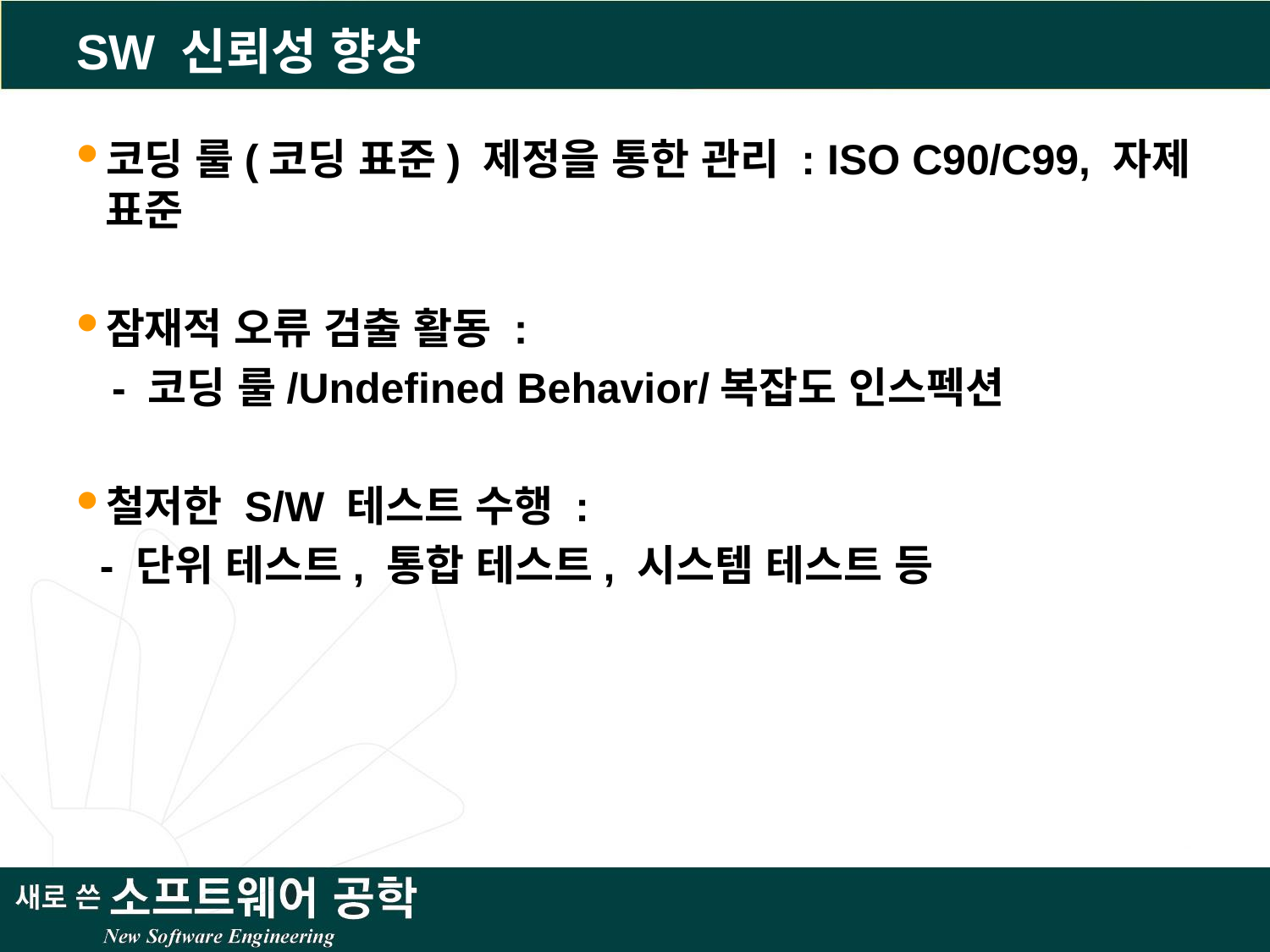

# SW 신뢰성 향상
코딩 룰(코딩 표준) 제정을 통한 관리 : ISO C90/C99, 자제 표준

잠재적 오류 검출 활동 :
   - 코딩 룰/Undefined Behavior/복잡도 인스펙션

철저한 S/W 테스트 수행 :
  - 단위 테스트, 통합 테스트, 시스템 테스트 등